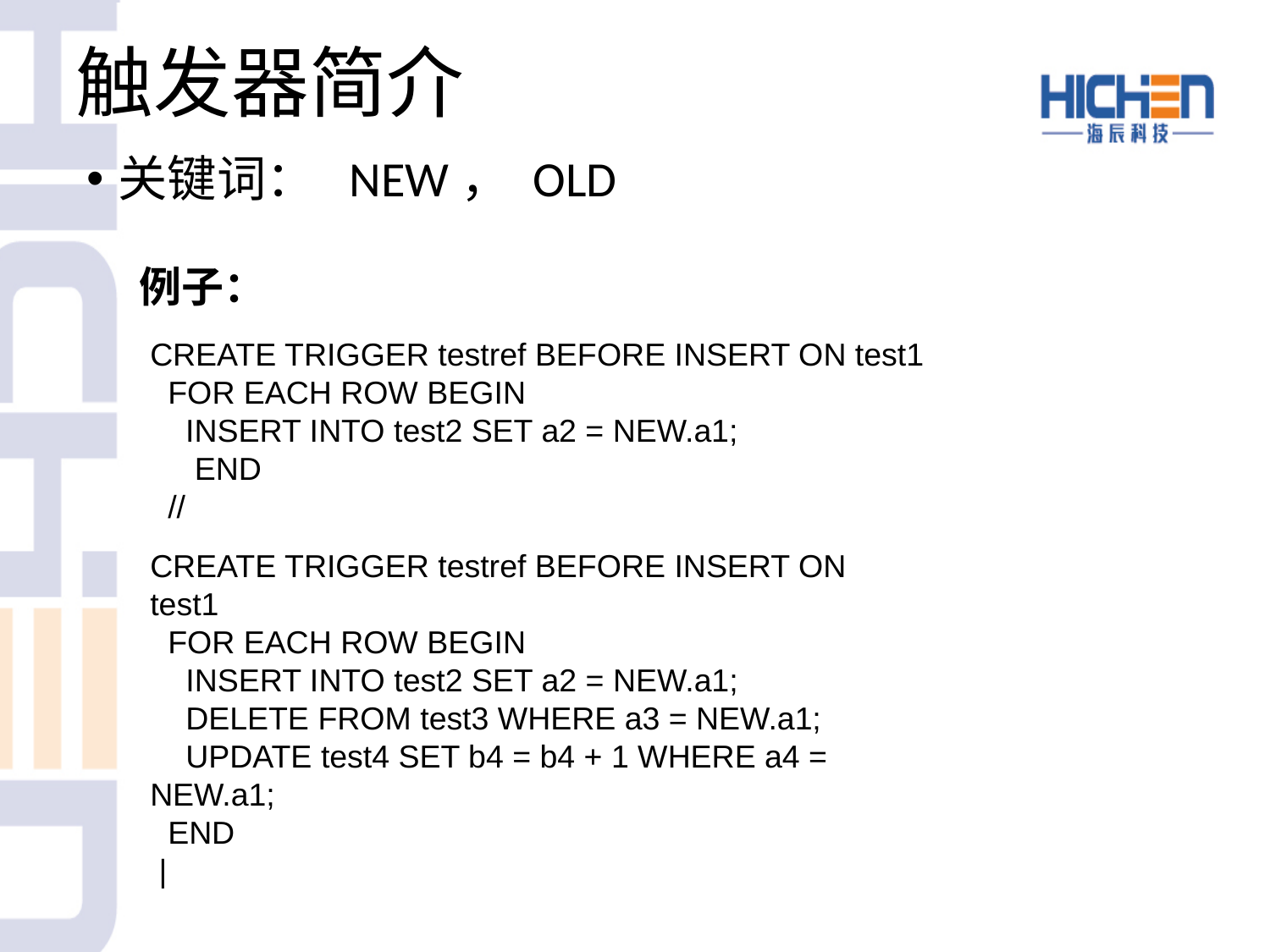

# 触发器简介
关键词：  NEW， OLD
例子：
CREATE TRIGGER testref BEFORE INSERT ON test1
  FOR EACH ROW BEGIN
    INSERT INTO test2 SET a2 = NEW.a1;
     END
  //
CREATE TRIGGER testref BEFORE INSERT ON test1
  FOR EACH ROW BEGIN
    INSERT INTO test2 SET a2 = NEW.a1;
    DELETE FROM test3 WHERE a3 = NEW.a1;
    UPDATE test4 SET b4 = b4 + 1 WHERE a4 = NEW.a1;
  END
 |